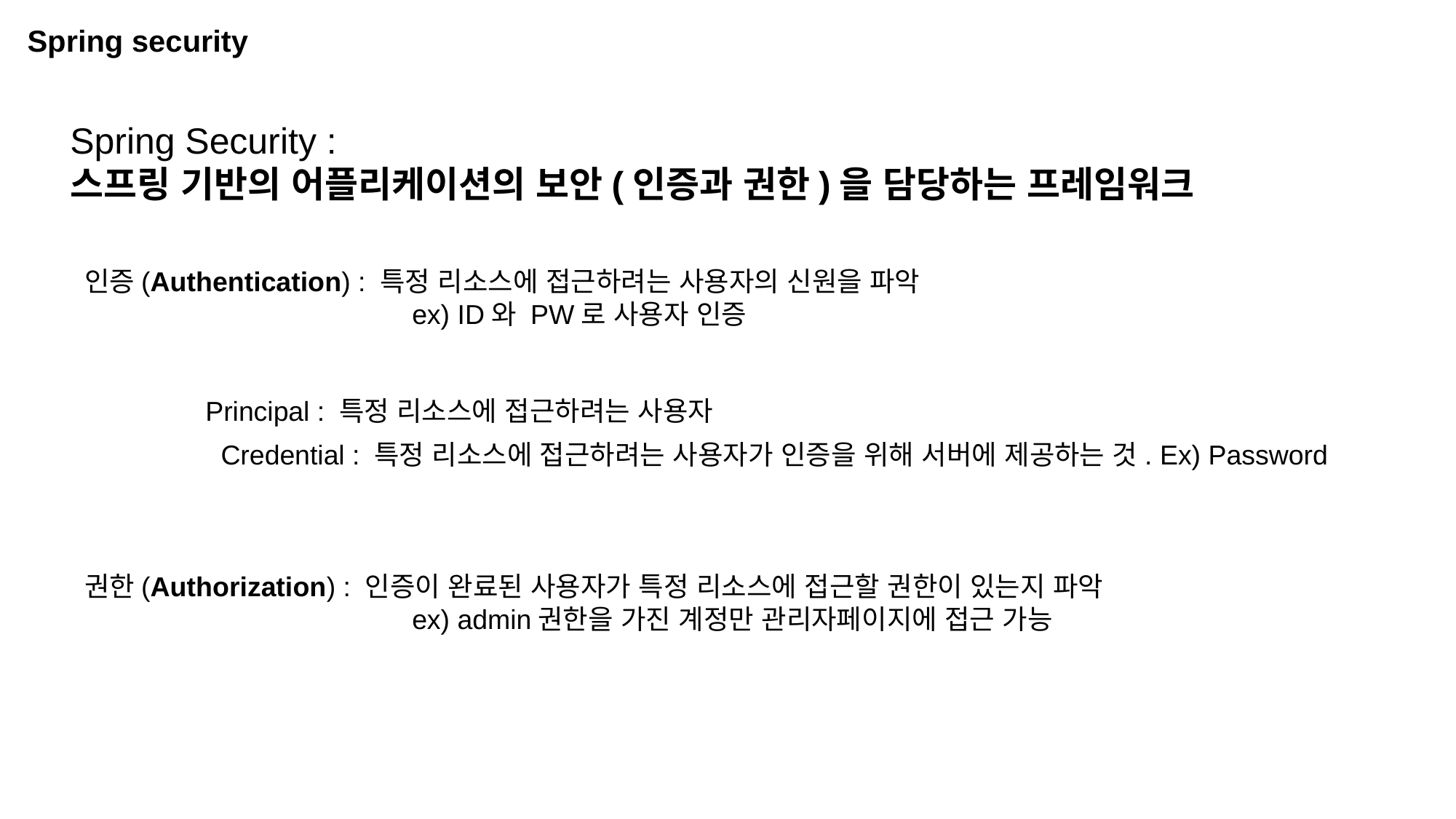

Spring security
Spring Security :
스프링 기반의 어플리케이션의 보안(인증과 권한)을 담당하는 프레임워크
인증(Authentication) : 특정 리소스에 접근하려는 사용자의 신원을 파악
			ex) ID와 PW로 사용자 인증
Principal : 특정 리소스에 접근하려는 사용자
Credential : 특정 리소스에 접근하려는 사용자가 인증을 위해 서버에 제공하는 것. Ex) Password
권한(Authorization) : 인증이 완료된 사용자가 특정 리소스에 접근할 권한이 있는지 파악
			ex) admin권한을 가진 계정만 관리자페이지에 접근 가능